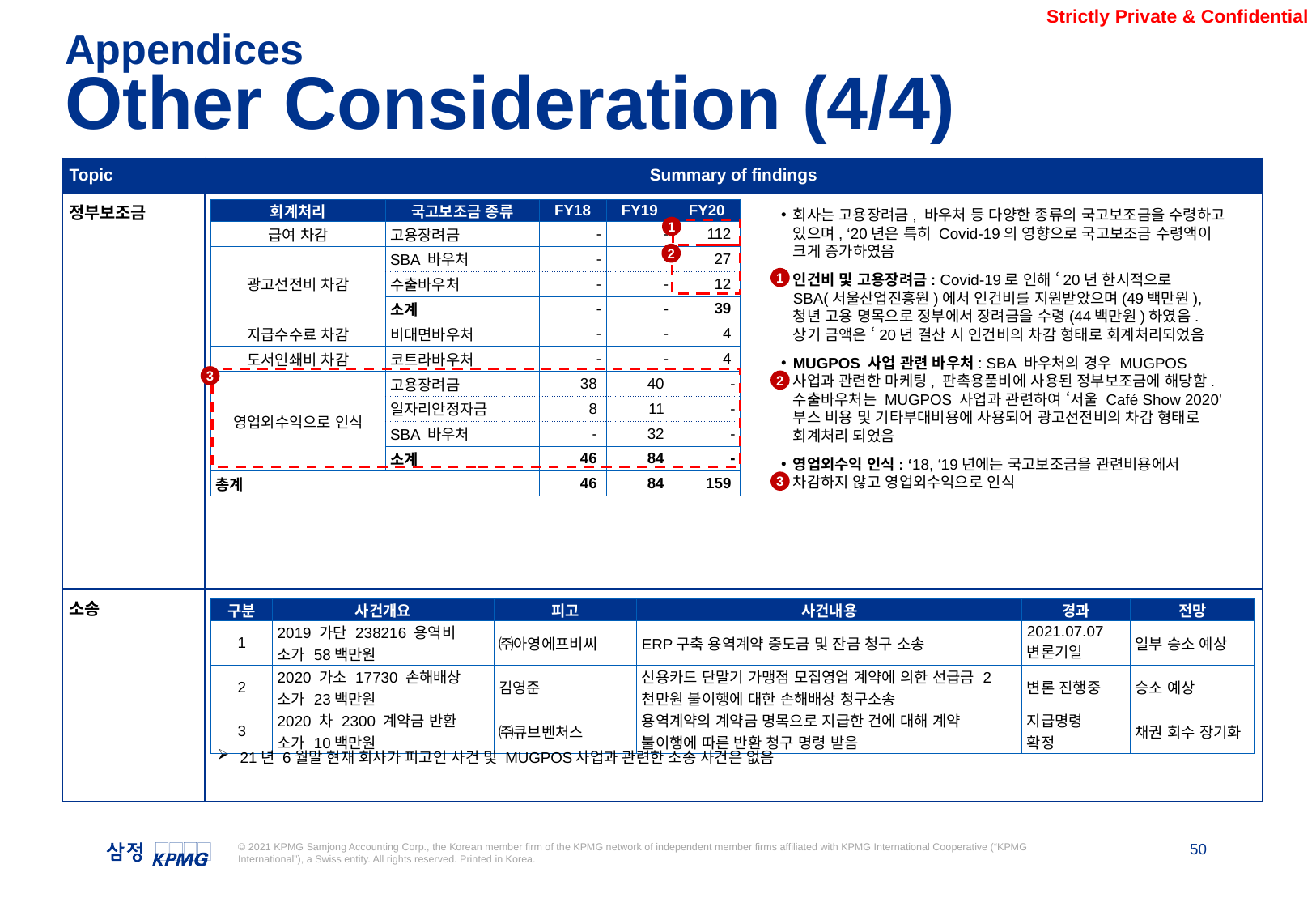

Appendices
Other Consideration (4/4)
| Topic | Summary of findings |
| --- | --- |
| 정부보조금 |  |
| 소송 |  |
회사는 고용장려금, 바우처 등 다양한 종류의 국고보조금을 수령하고 있으며, ‘20년은 특히 Covid-19의 영향으로 국고보조금 수령액이 크게 증가하였음
인건비 및 고용장려금: Covid-19로 인해 ‘20년 한시적으로 SBA(서울산업진흥원)에서 인건비를 지원받았으며(49백만원), 청년 고용 명목으로 정부에서 장려금을 수령(44백만원)하였음. 상기 금액은 ‘20년 결산 시 인건비의 차감 형태로 회계처리되었음
MUGPOS 사업 관련 바우처: SBA 바우처의 경우 MUGPOS 사업과 관련한 마케팅, 판촉용품비에 사용된 정부보조금에 해당함. 수출바우처는 MUGPOS 사업과 관련하여 ‘서울 Café Show 2020’ 부스 비용 및 기타부대비용에 사용되어 광고선전비의 차감 형태로 회계처리 되었음
영업외수익 인식: ‘18, ‘19년에는 국고보조금을 관련비용에서 차감하지 않고 영업외수익으로 인식

| 회계처리 | 국고보조금 종류 | FY18 | FY19 | FY20 |
| --- | --- | --- | --- | --- |
| 급여 차감 | 고용장려금 | - | - | 112 |
| 광고선전비 차감 | SBA 바우처 | - | - | 27 |
|  | 수출바우처 | - | - | 12 |
|  | 소계 | - | - | 39 |
| 지급수수료 차감 | 비대면바우처 | - | - | 4 |
| 도서인쇄비 차감 | 코트라바우처 | - | - | 4 |
| 영업외수익으로 인식 | 고용장려금 | 38 | 40 | - |
|  | 일자리안정자금 | 8 | 11 | - |
|  | SBA 바우처 | - | 32 | - |
|  | 소계 | 46 | 84 | - |
| 총계 |  | 46 | 84 | 159 |
1

2

1
3

2
3
| 구분 | 사건개요 | 피고 | 사건내용 | 경과 | 전망 |
| --- | --- | --- | --- | --- | --- |
| 1 | 2019 가단 238216 용역비 소가 58백만원 | ㈜아영에프비씨 | ERP구축 용역계약 중도금 및 잔금 청구 소송 | 2021.07.07 변론기일 | 일부 승소 예상 |
| 2 | 2020 가소 17730 손해배상 소가 23백만원 | 김영준 | 신용카드 단말기 가맹점 모집영업 계약에 의한 선급금 2천만원 불이행에 대한 손해배상 청구소송 | 변론 진행중 | 승소 예상 |
| 3 | 2020 차 2300 계약금 반환 소가 10백만원 | ㈜큐브벤처스 | 용역계약의 계약금 명목으로 지급한 건에 대해 계약 불이행에 따른 반환 청구 명령 받음 | 지급명령 확정 | 채권 회수 장기화 |
21년 6월말 현재 회사가 피고인 사건 및 MUGPOS사업과 관련한 소송 사건은 없음